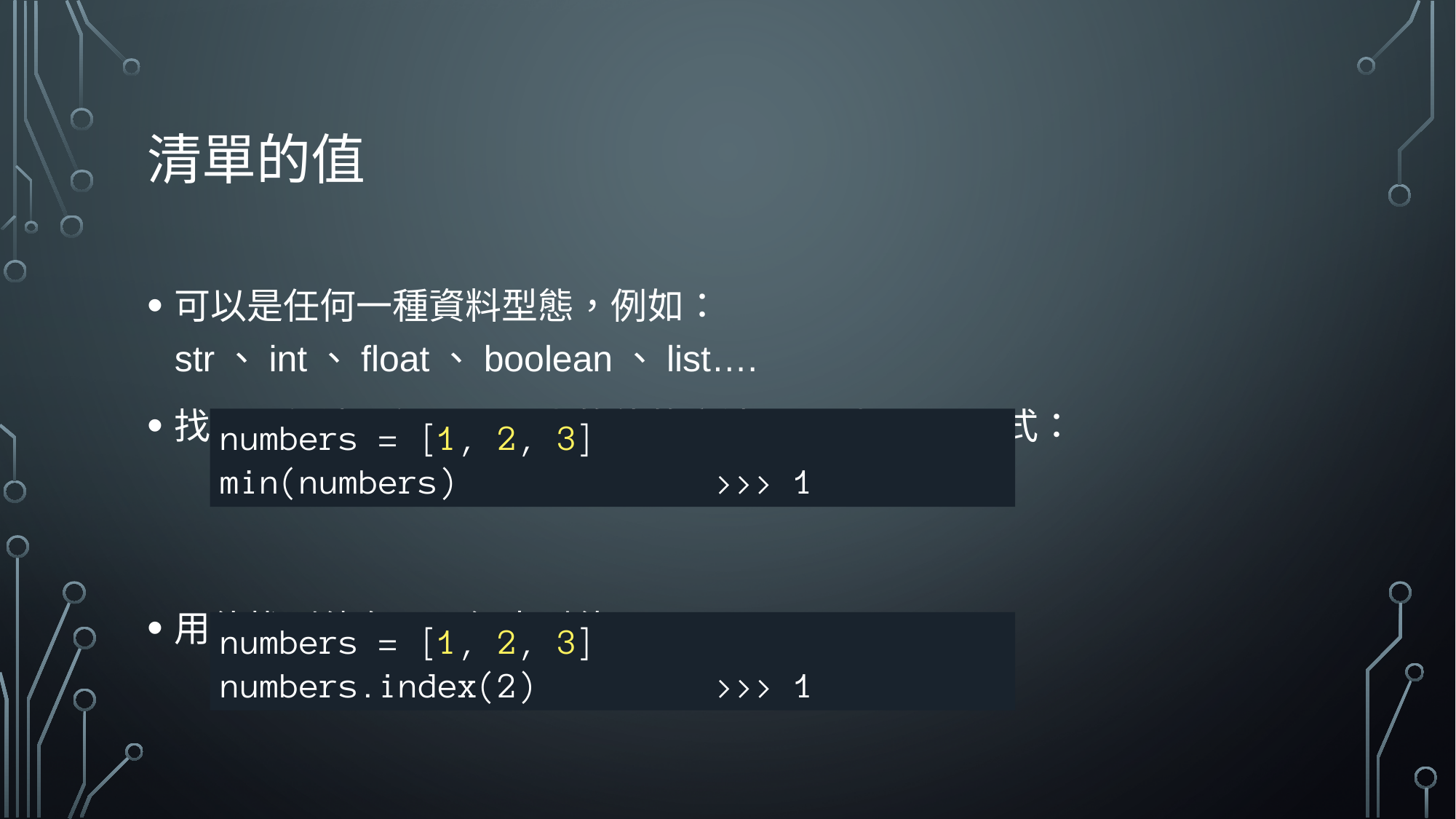

# 清單的值
可以是任何一種資料型態，例如：str、int、float、boolean、list….
找尋一個清單裡面，最小的值的方法，呼叫min()函式：

用值找到他在哪一個索引值：

numbers = [1, 2, 3]
min(numbers)             >>> 1
numbers = [1, 2, 3]
numbers.index(2)         >>> 1